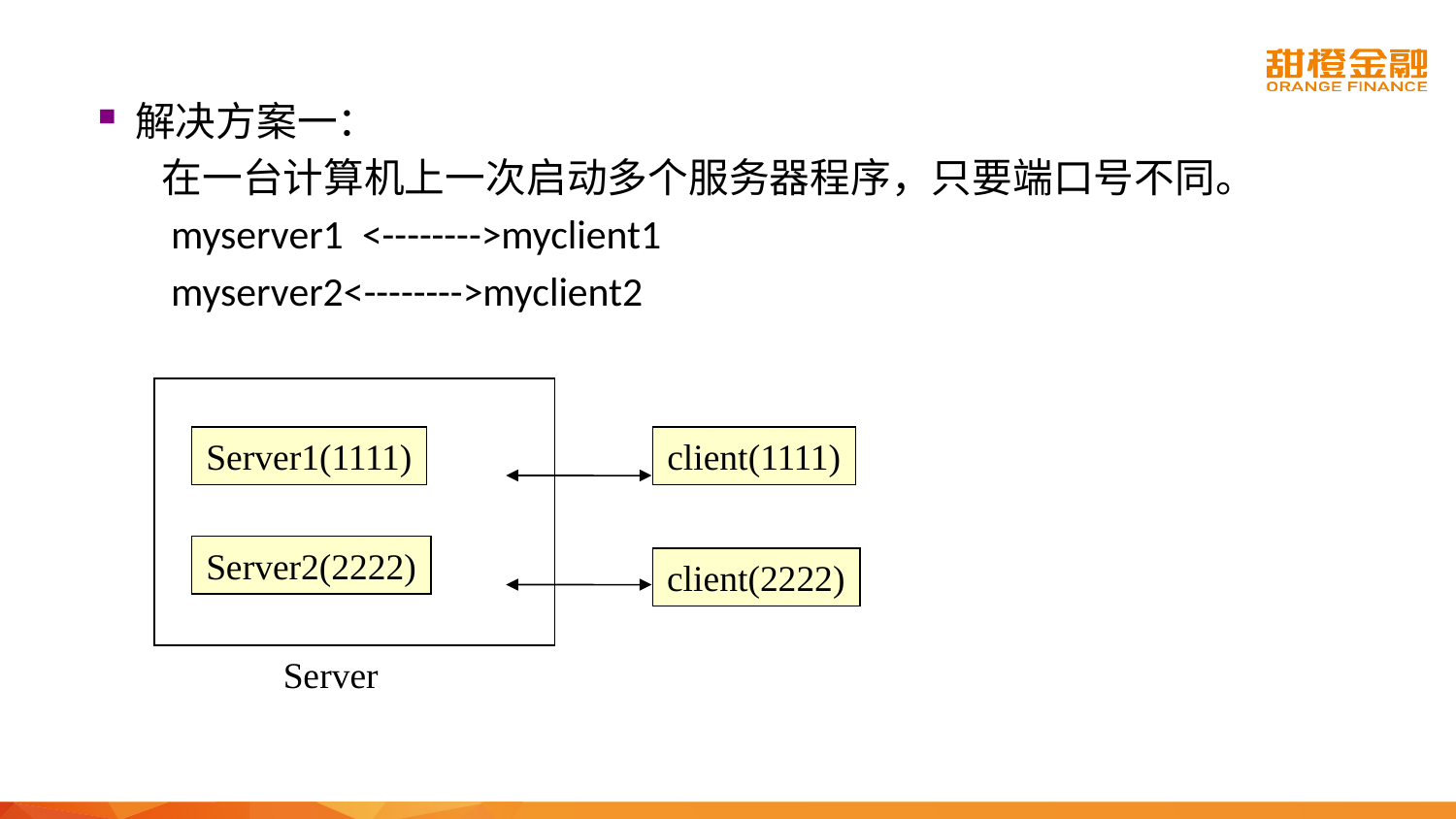

解决方案一：
      在一台计算机上一次启动多个服务器程序，只要端口号不同。
myserver1  <-------->myclient1
myserver2<-------->myclient2

Server1(1111)
client(1111)

Server2(2222)
client(2222)

     Server